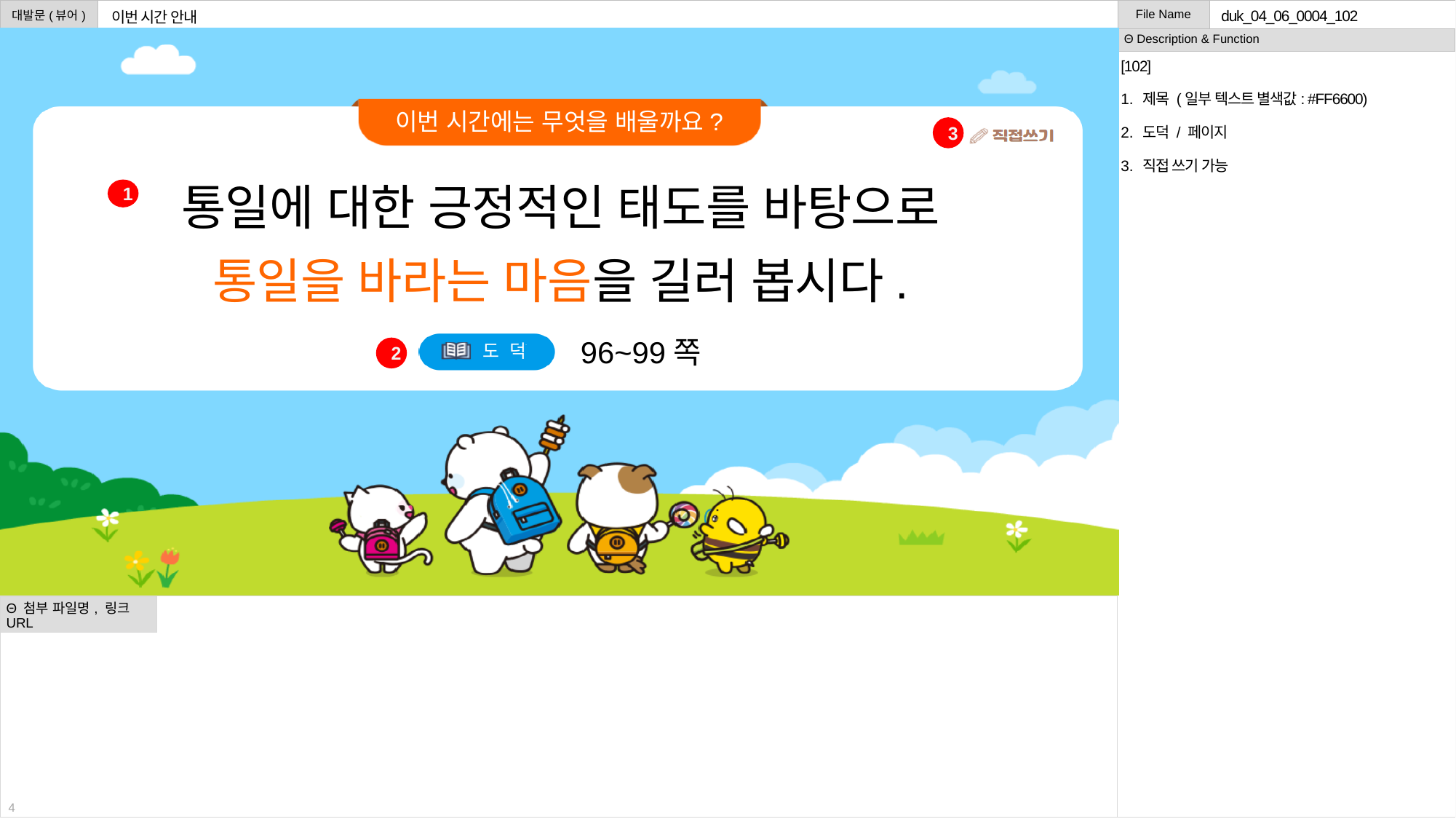

duk_04_06_0004_102
이번 시간 안내
[102]
제목 (일부 텍스트 별색값: #FF6600)
도덕 / 페이지
직접 쓰기 가능

3
통일에 대한 긍정적인 태도를 바탕으로
통일을 바라는 마음을 길러 봅시다.
1
96~99쪽
2